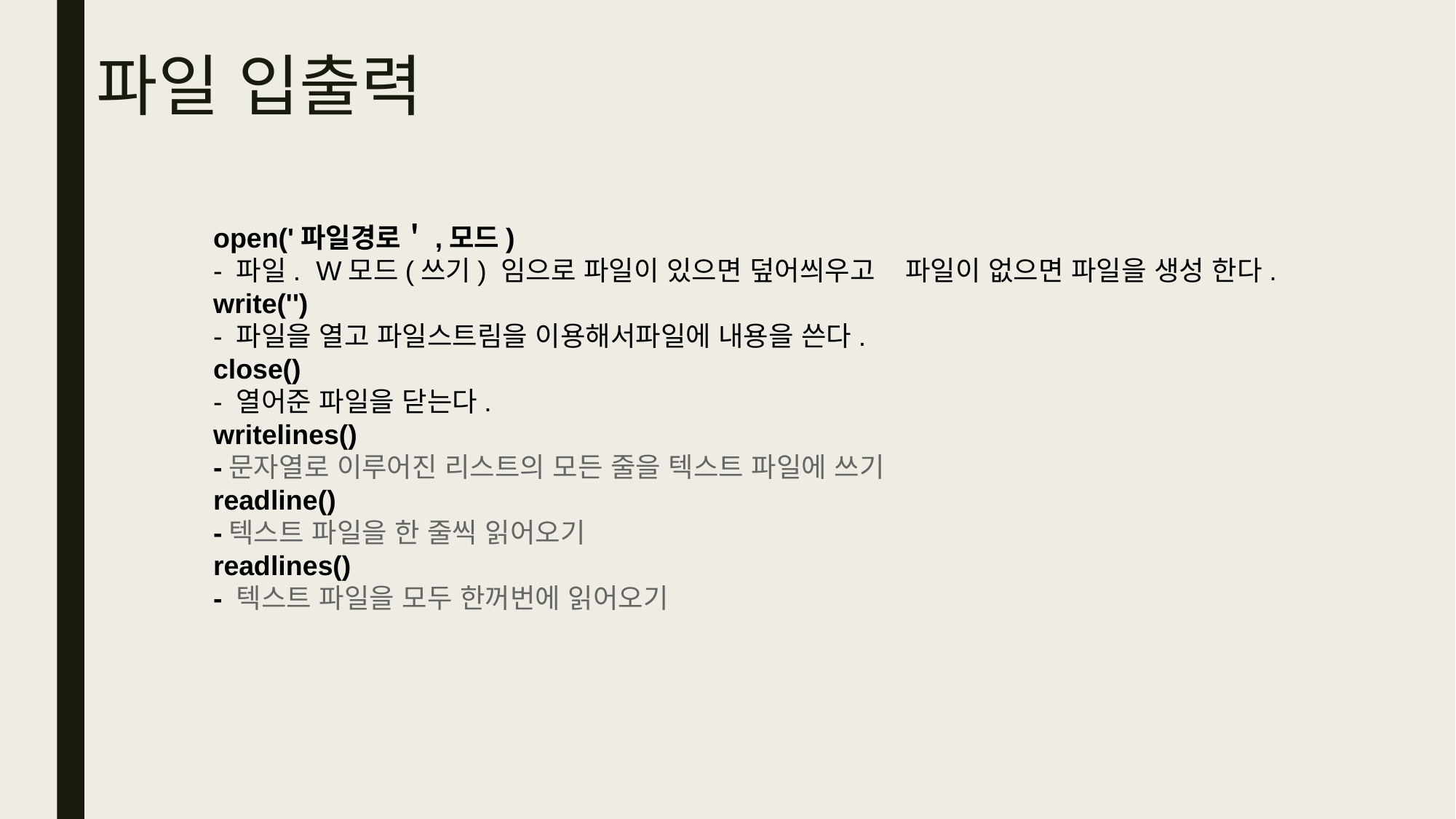

# 파일 입출력
open('파일경로＇,모드)
- 파일.  W모드(쓰기) 임으로 파일이 있으면 덮어씌우고    파일이 없으면 파일을 생성 한다.
write('')
- 파일을 열고 파일스트림을 이용해서파일에 내용을 쓴다.
close()
- 열어준 파일을 닫는다.
writelines()
-문자열로 이루어진 리스트의 모든 줄을 텍스트 파일에 쓰기
readline()
-텍스트 파일을 한 줄씩 읽어오기
readlines()
- 텍스트 파일을 모두 한꺼번에 읽어오기